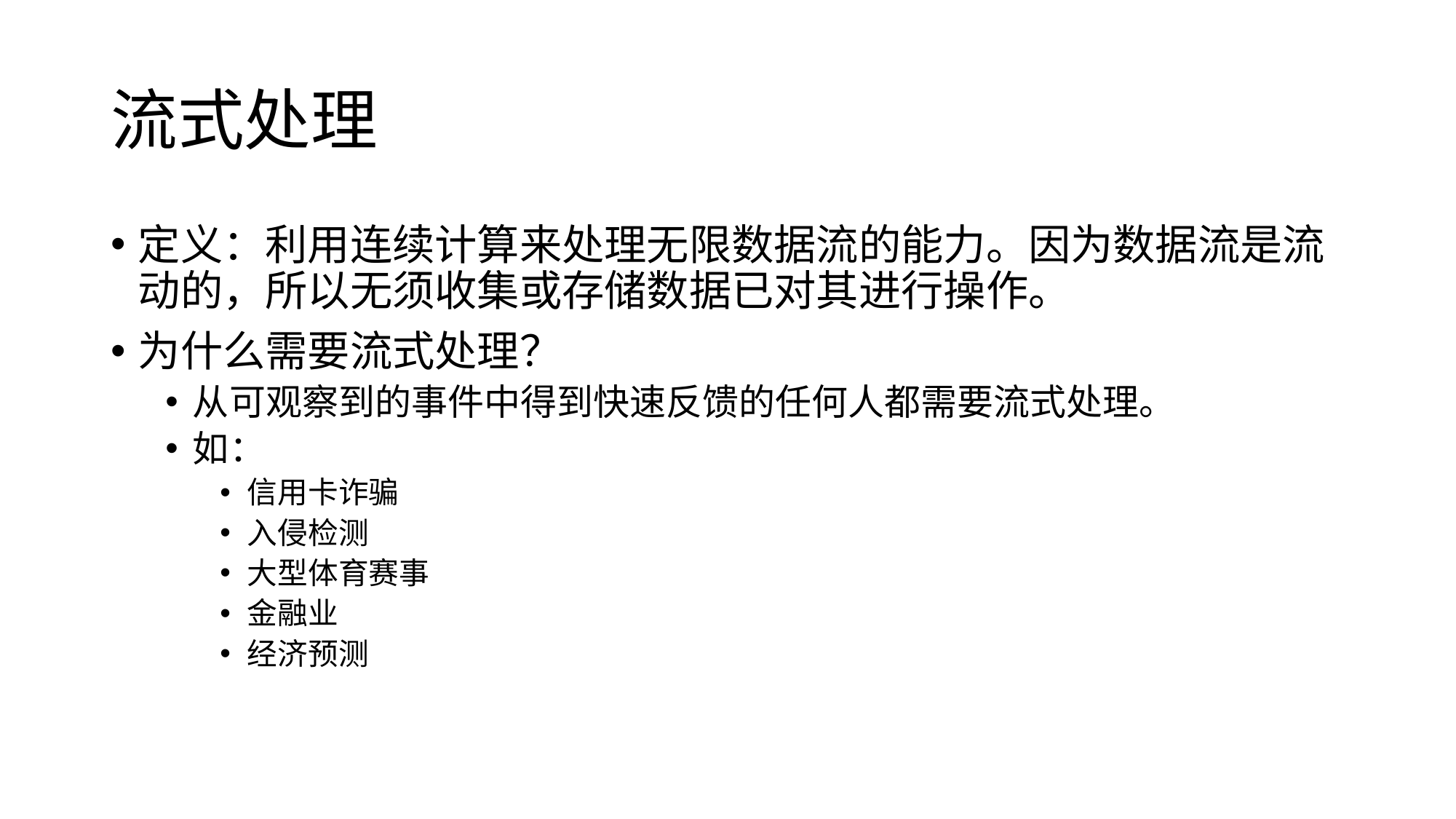

# 流式处理
定义：利用连续计算来处理无限数据流的能力。因为数据流是流动的，所以无须收集或存储数据已对其进行操作。
为什么需要流式处理？
从可观察到的事件中得到快速反馈的任何人都需要流式处理。
如：
信用卡诈骗
入侵检测
大型体育赛事
金融业
经济预测